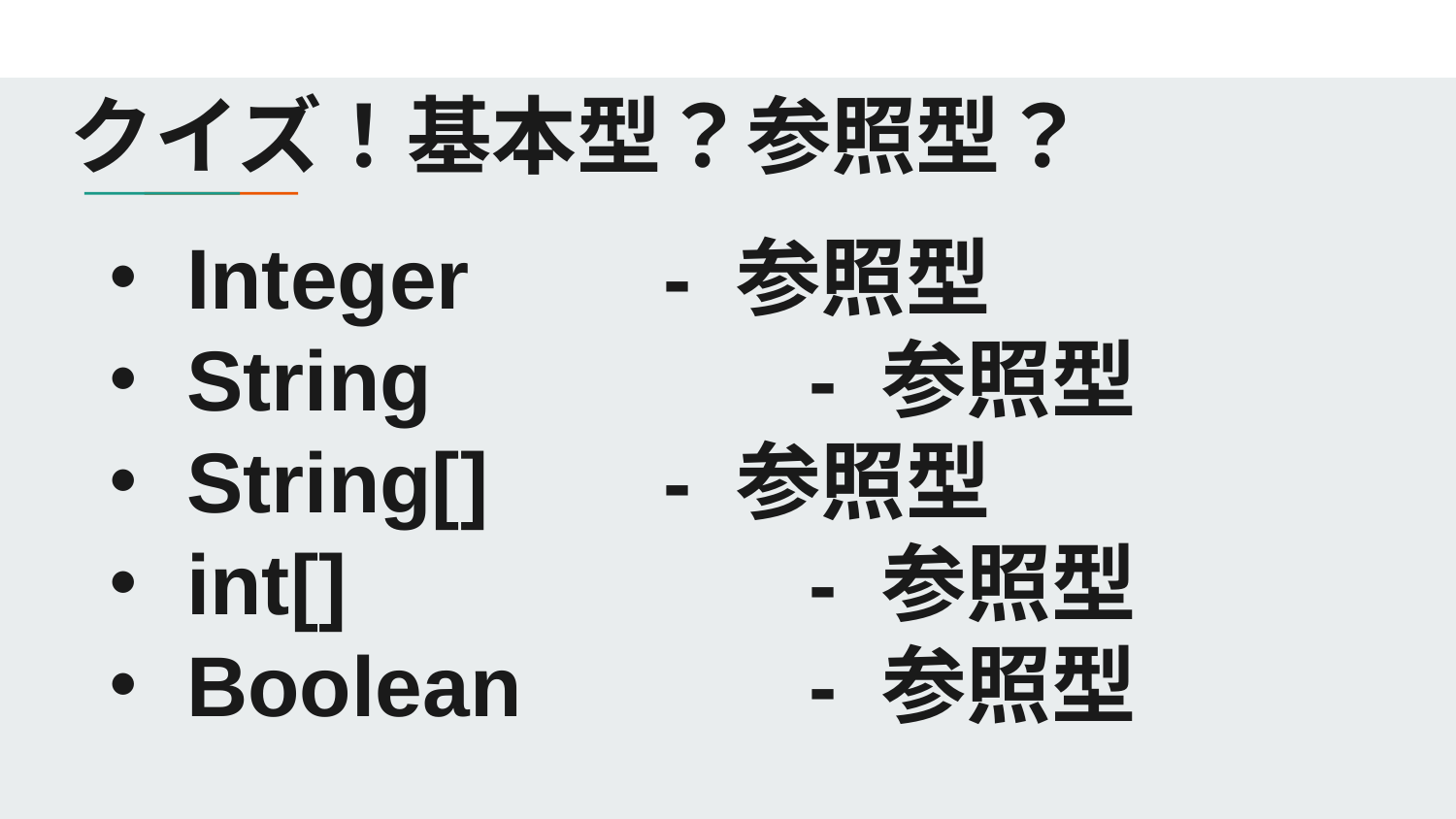

# クイズ！基本型？参照型？
・Integer		- 参照型
・String			- 参照型
・String[]		- 参照型
・int[]				- 参照型
・Boolean		- 参照型